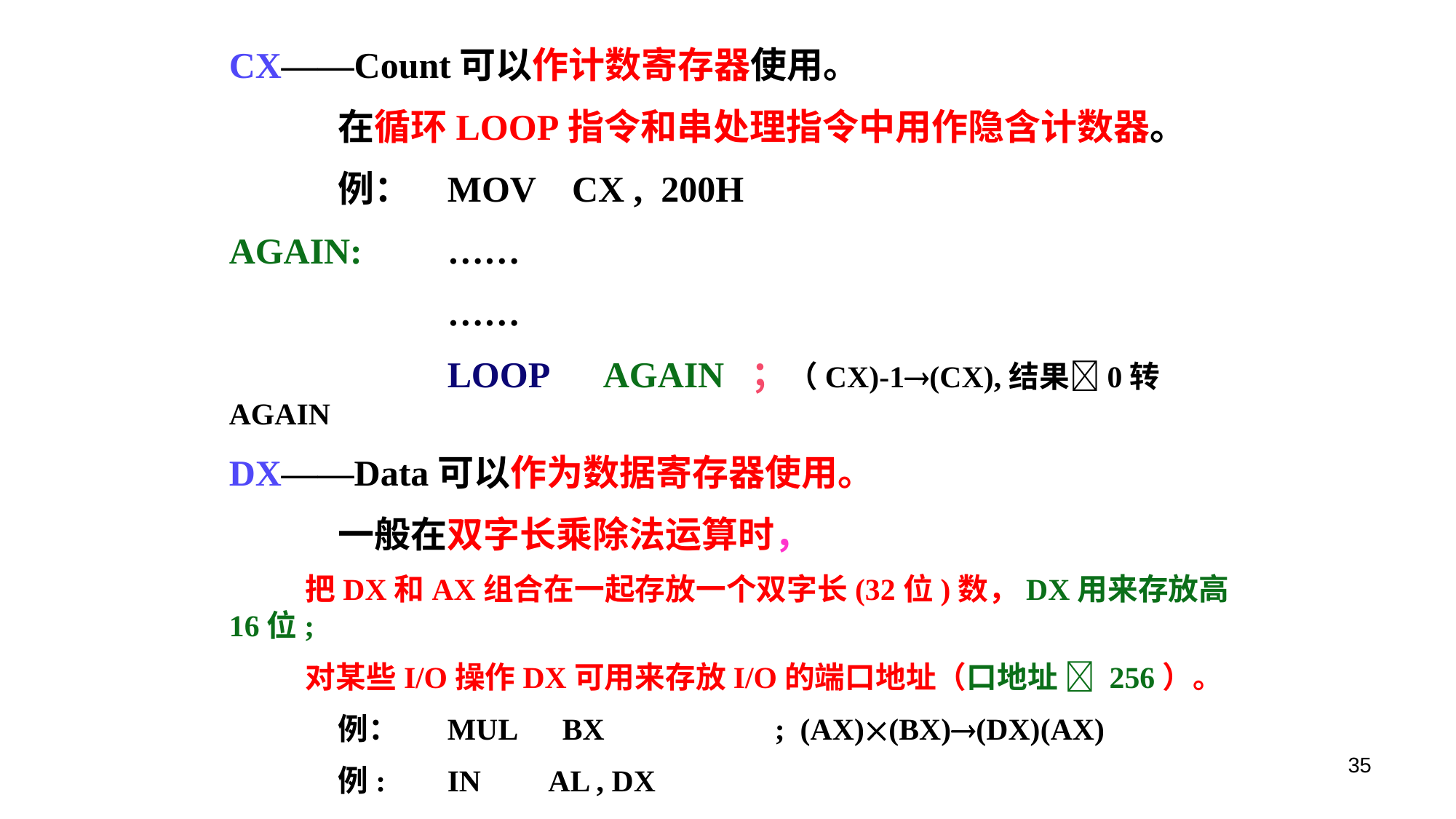

CX——Count可以作计数寄存器使用。
  	在循环LOOP指令和串处理指令中用作隐含计数器。
	例：	MOV    CX ,  200H
AGAIN:	……
		……
		LOOP      AGAIN  ；（CX)-1→(CX),结果≠0转AGAIN
DX——Data可以作为数据寄存器使用。
	一般在双字长乘除法运算时，
          把DX和AX组合在一起存放一个双字长(32位)数，DX用来存放高16位;
          对某些I/O操作DX可用来存放I/O的端口地址（口地址 ≥ 256）。
	例：	MUL      BX  		;  (AX)×(BX)→(DX)(AX)
	例:	IN         AL , DX
35